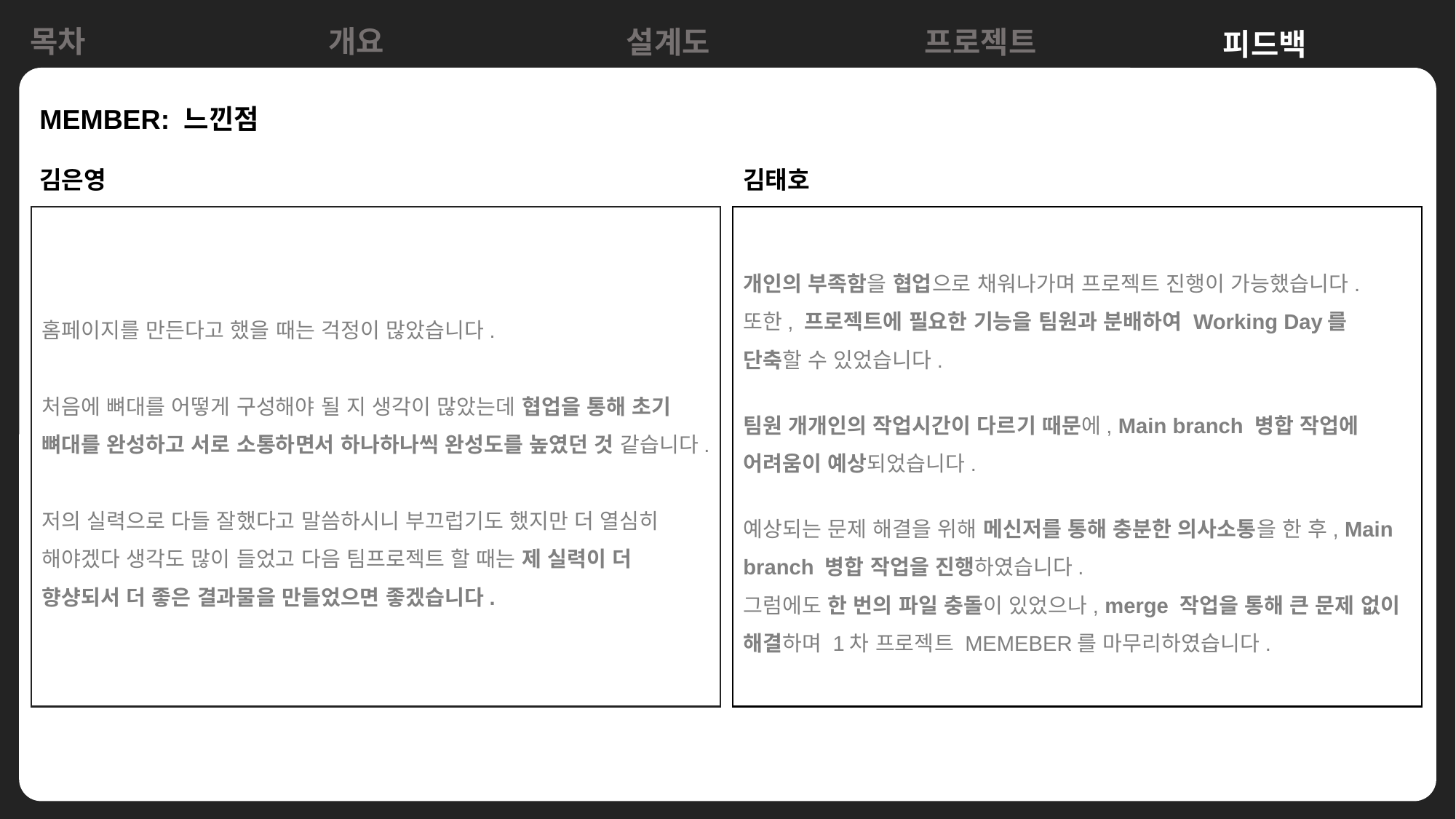

목차
개요
설계도
프로젝트
피드백
김은영
MEMBER: 느낀점
김은영
김태호
홈페이지를 만든다고 했을 때는 걱정이 많았습니다.

처음에 뼈대를 어떻게 구성해야 될 지 생각이 많았는데 협업을 통해 초기 뼈대를 완성하고 서로 소통하면서 하나하나씩 완성도를 높였던 것 같습니다.

저의 실력으로 다들 잘했다고 말씀하시니 부끄럽기도 했지만 더 열심히 해야겠다 생각도 많이 들었고 다음 팀프로젝트 할 때는 제 실력이 더 향샹되서 더 좋은 결과물을 만들었으면 좋겠습니다.
개인의 부족함을 협업으로 채워나가며 프로젝트 진행이 가능했습니다.
또한, 프로젝트에 필요한 기능을 팀원과 분배하여 Working Day를 단축할 수 있었습니다.

팀원 개개인의 작업시간이 다르기 때문에, Main branch 병합 작업에 어려움이 예상되었습니다.

예상되는 문제 해결을 위해 메신저를 통해 충분한 의사소통을 한 후, Main branch 병합 작업을 진행하였습니다.
그럼에도 한 번의 파일 충돌이 있었으나, merge 작업을 통해 큰 문제 없이 해결하며 1차 프로젝트 MEMEBER를 마무리하였습니다.